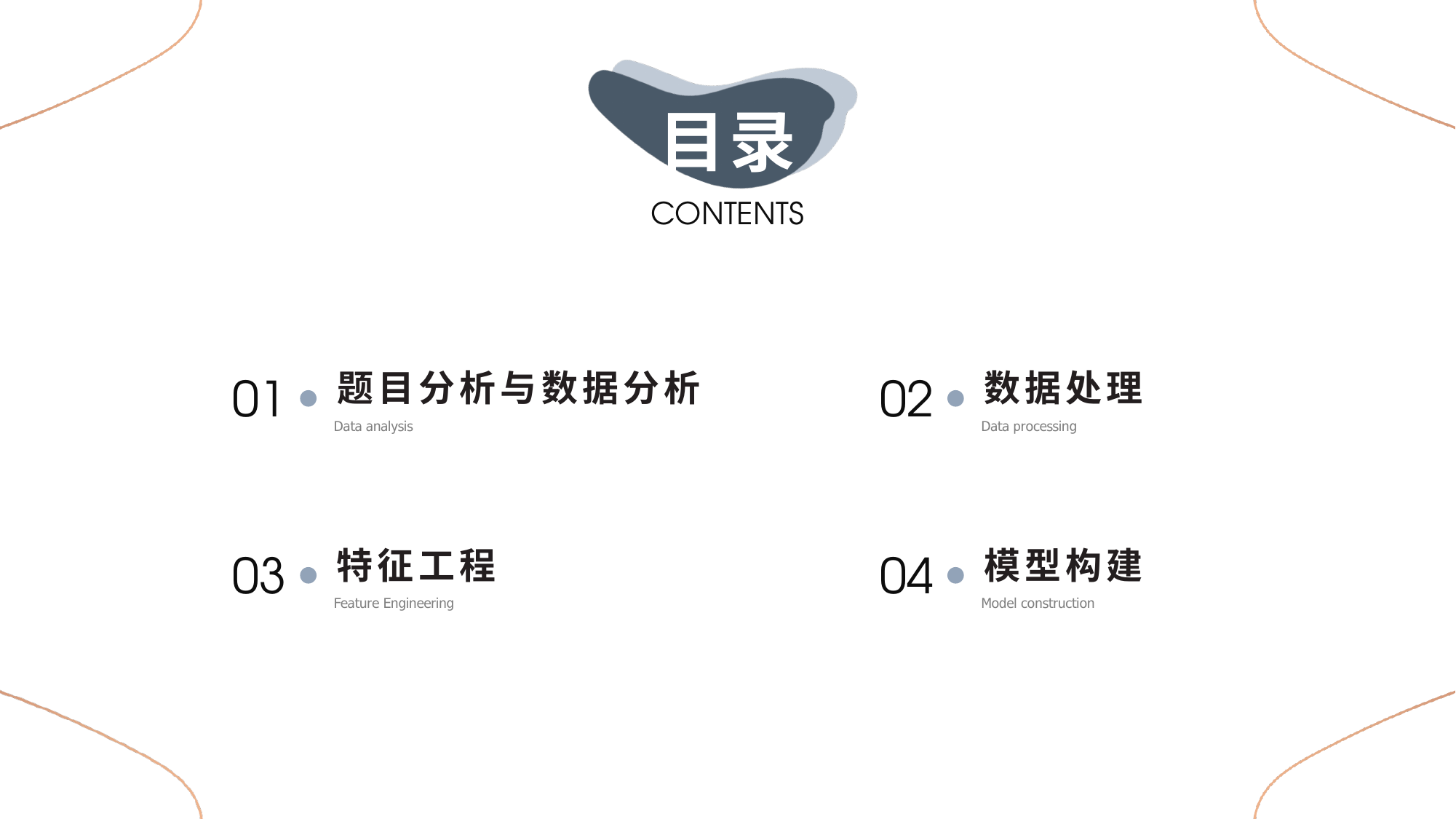

目录
CONTENTS
题目分析与数据分析
数据处理
01
02

Data analysis
Data processing
特征工程
模型构建
03
04

Feature Engineering
Model construction